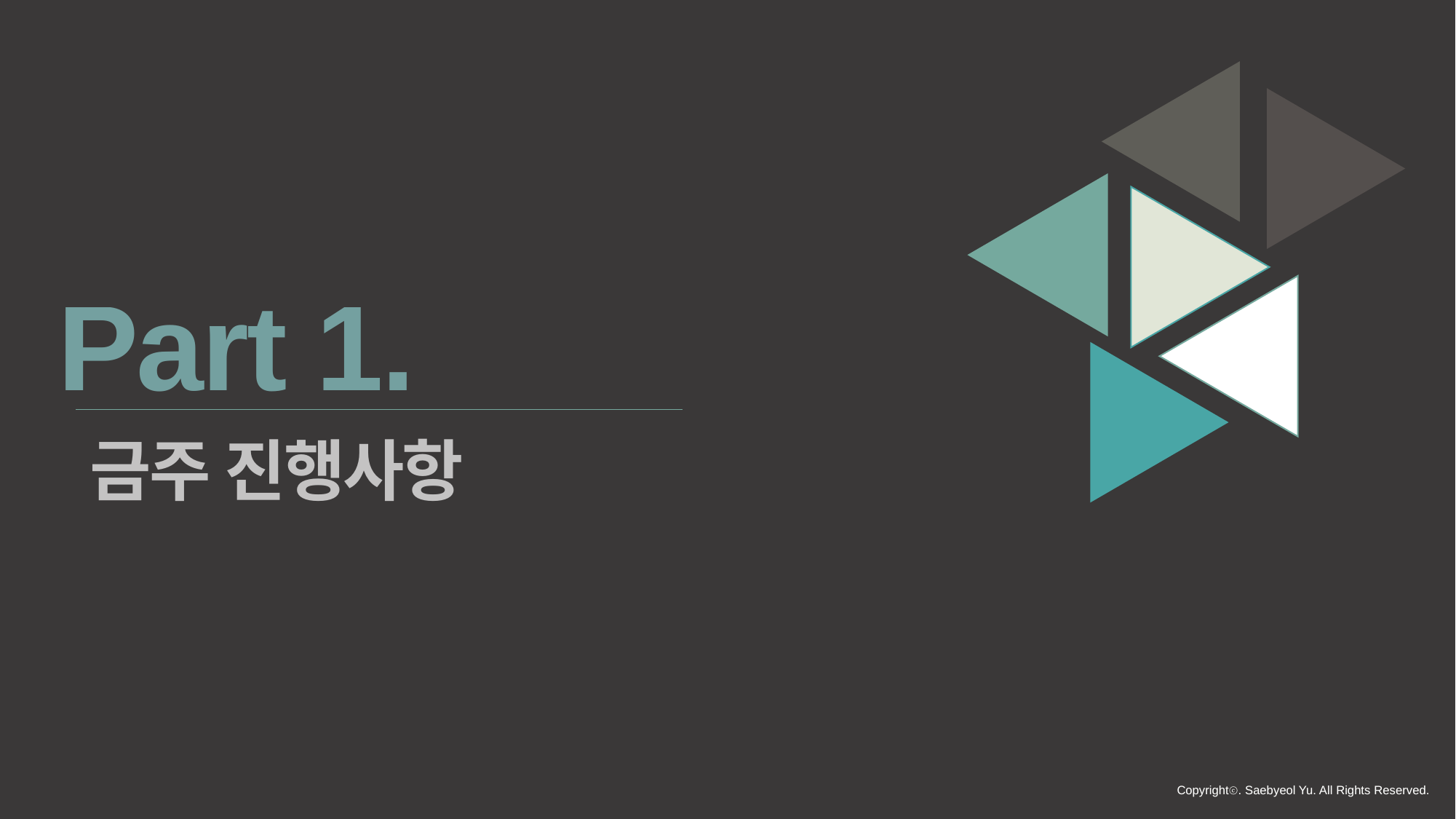

Part 1.
금주 진행사항
Copyrightⓒ. Saebyeol Yu. All Rights Reserved.